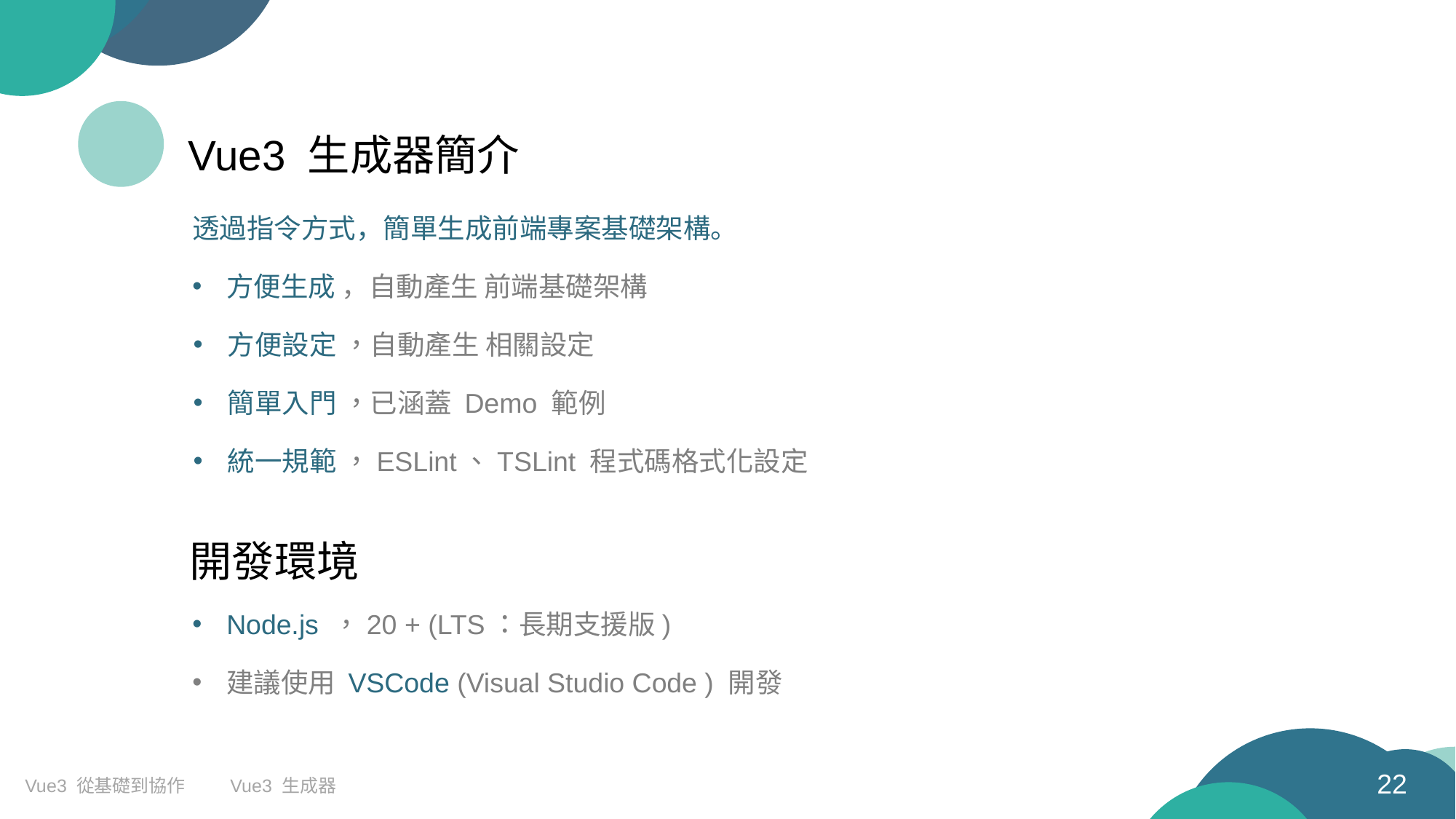

Vue3 生成器簡介
透過指令方式，簡單生成前端專案基礎架構。
方便生成 ，自動產生 前端基礎架構
方便設定 ，自動產生 相關設定
簡單入門 ，已涵蓋 Demo 範例
統一規範 ，ESLint、TSLint 程式碼格式化設定
開發環境
Node.js ，20 + (LTS：長期支援版)
建議使用 VSCode (Visual Studio Code ) 開發

22
Vue3 從基礎到協作
Vue3 生成器